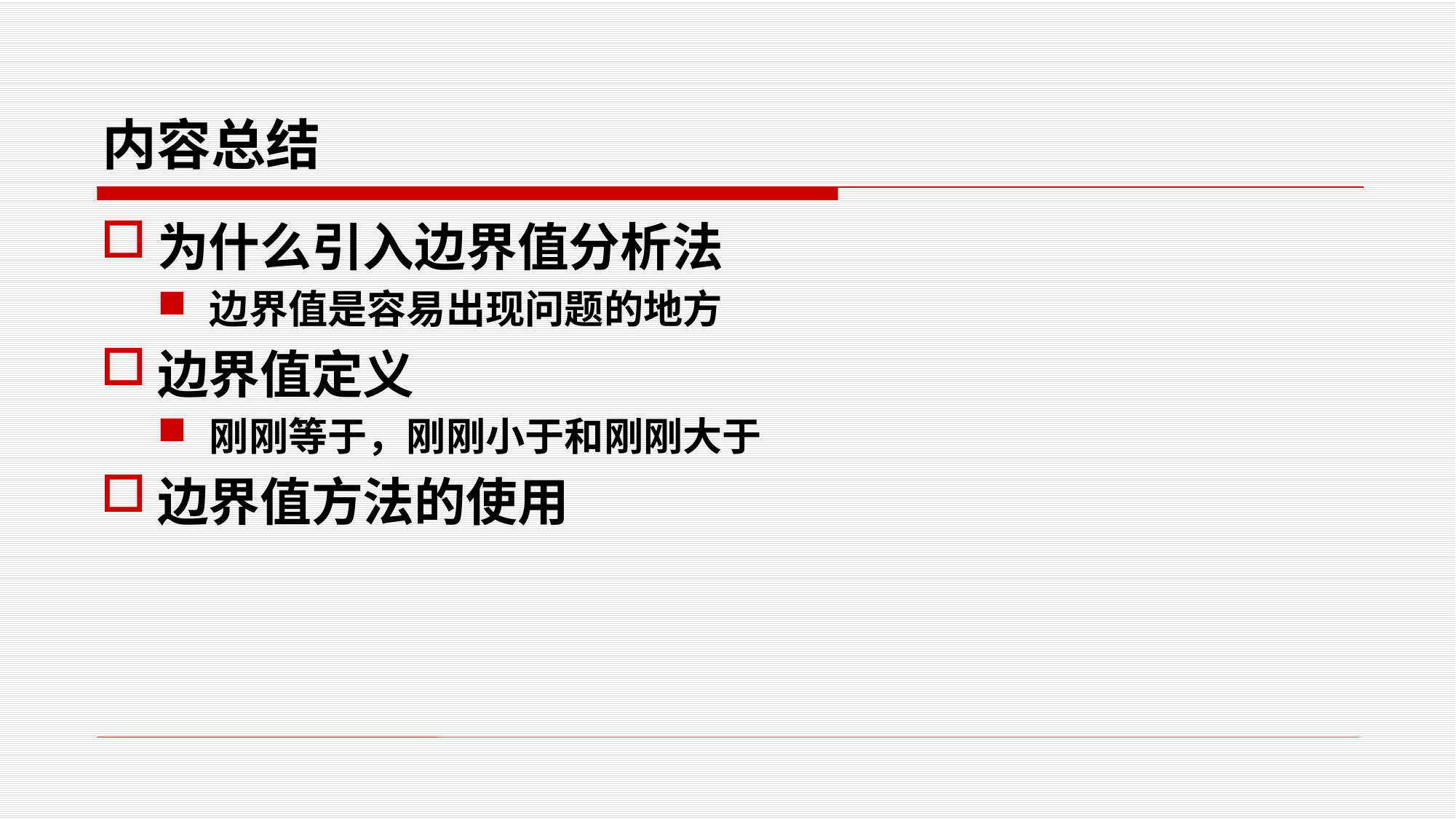

# 内容总结
为什么引入边界值分析法
边界值是容易出现问题的地方
边界值定义
刚刚等于，刚刚小于和刚刚大于
边界值方法的使用